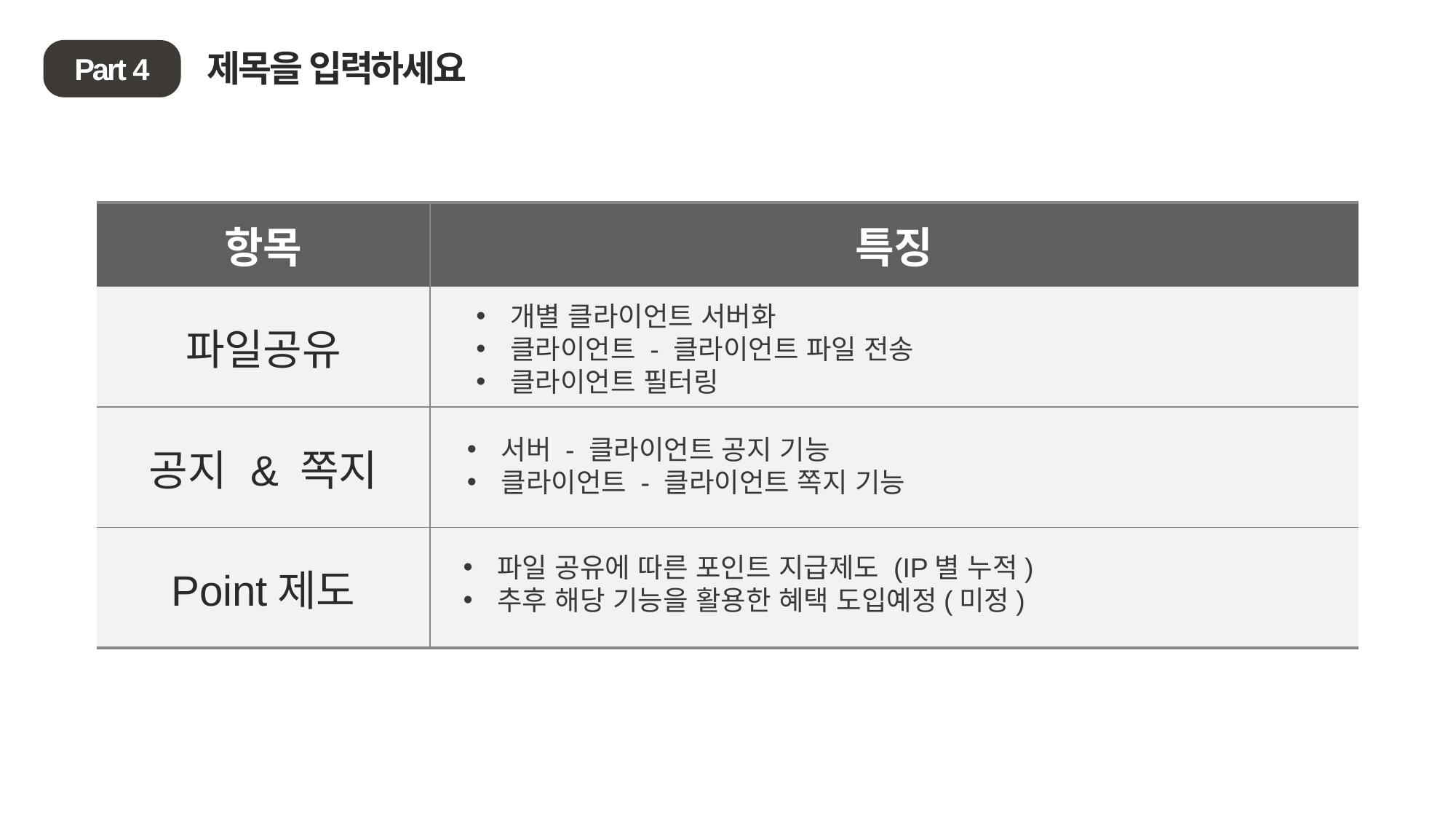

제목을 입력하세요
Part 4
| 항목 | 특징 |
| --- | --- |
| 파일공유 |  |
| 공지 & 쪽지 |  |
| Point제도 |  |
개별 클라이언트 서버화
클라이언트 - 클라이언트 파일 전송
클라이언트 필터링
서버 - 클라이언트 공지 기능
클라이언트 - 클라이언트 쪽지 기능
파일 공유에 따른 포인트 지급제도 (IP별 누적)
추후 해당 기능을 활용한 혜택 도입예정(미정)